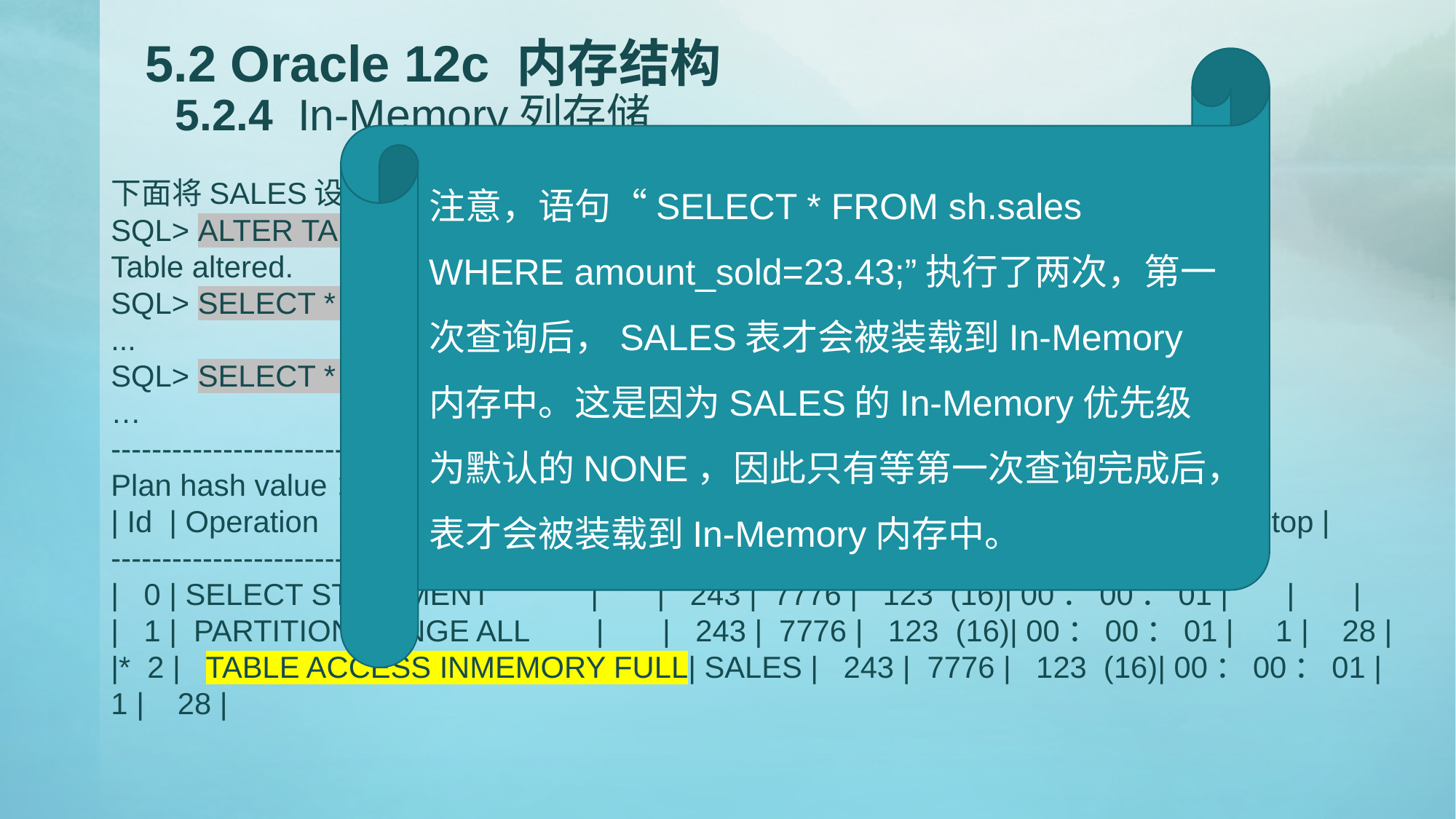

# 5.2 Oracle 12c 内存结构 5.2.4  In-Memory列存储
注意，语句“SELECT * FROM sh.sales WHERE amount_sold=23.43;”执行了两次，第一次查询后，SALES表才会被装载到In-Memory内存中。这是因为SALES的In-Memory优先级为默认的NONE，因此只有等第一次查询完成后，表才会被装载到In-Memory内存中。
下面将SALES设置为In-Memory，并查看执行计划：
SQL> ALTER TABLE sales INMEMORY;
Table altered.
SQL> SELECT * FROM sh.sales WHERE  amount_sold=23.43;
...
SQL> SELECT * FROM sh.sales WHERE  amount_sold=23.43;
…
----------------------------------------------------------
Plan hash value：1550251865
| Id  | Operation                   | Name  | Rows  | Bytes | Cost (%CPU)| Time     | Pstart| Pstop |
--------------------------------------------------------------------
|   0 | SELECT STATEMENT            |       |   243 |  7776 |   123  (16)| 00：00：01 |       |       |
|   1 |  PARTITION RANGE ALL        |       |   243 |  7776 |   123  (16)| 00：00：01 |     1 |    28 |
|*  2 |   TABLE ACCESS INMEMORY FULL| SALES |   243 |  7776 |   123  (16)| 00：00：01 |     1 |    28 |